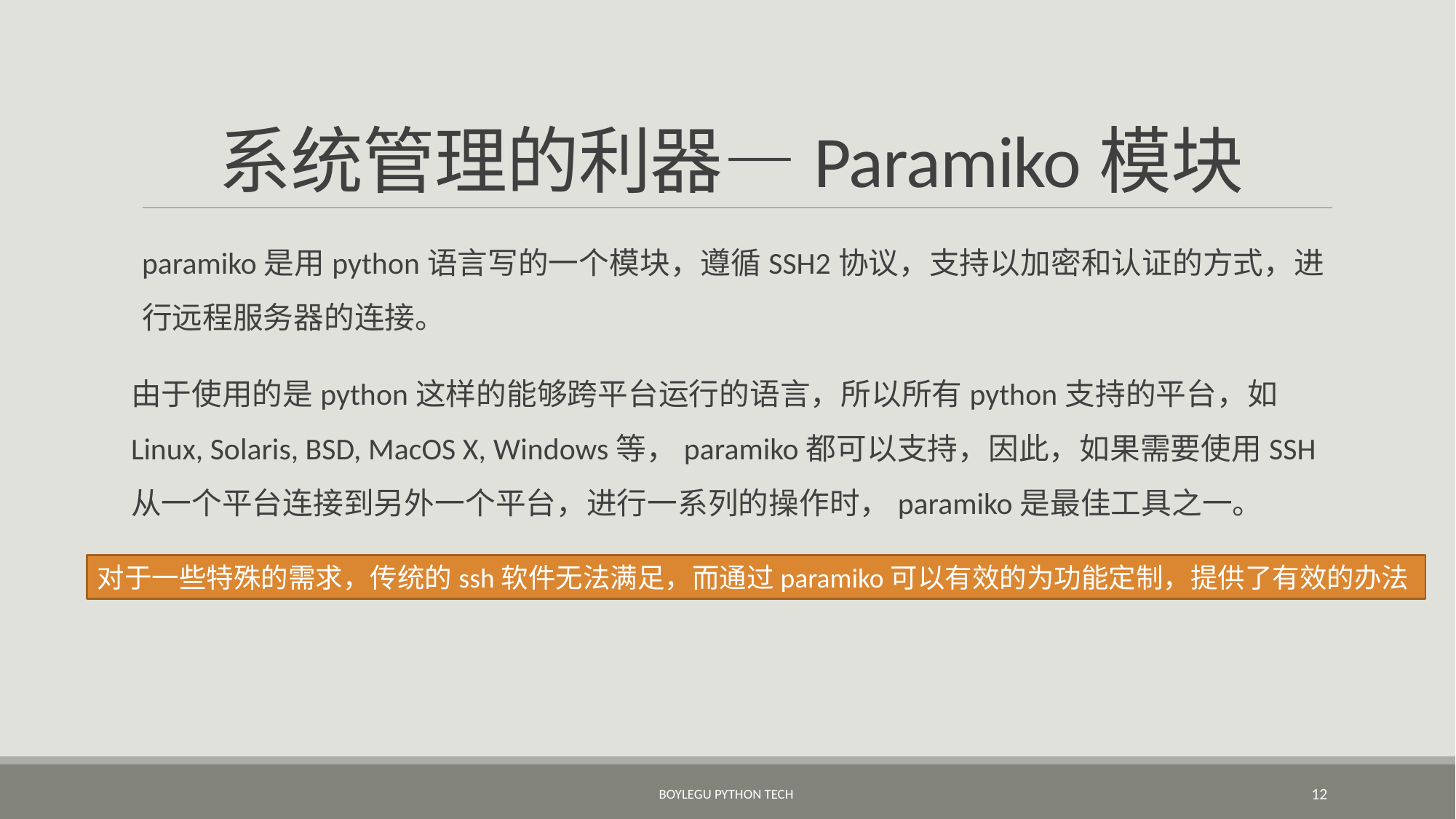

# 系统管理的利器—Paramiko模块
paramiko是用python语言写的一个模块，遵循SSH2协议，支持以加密和认证的方式，进行远程服务器的连接。
由于使用的是python这样的能够跨平台运行的语言，所以所有python支持的平台，如Linux, Solaris, BSD, MacOS X, Windows等，paramiko都可以支持，因此，如果需要使用SSH从一个平台连接到另外一个平台，进行一系列的操作时，paramiko是最佳工具之一。
对于一些特殊的需求，传统的ssh软件无法满足，而通过paramiko可以有效的为功能定制，提供了有效的办法
BoyleGu Python Tech
12